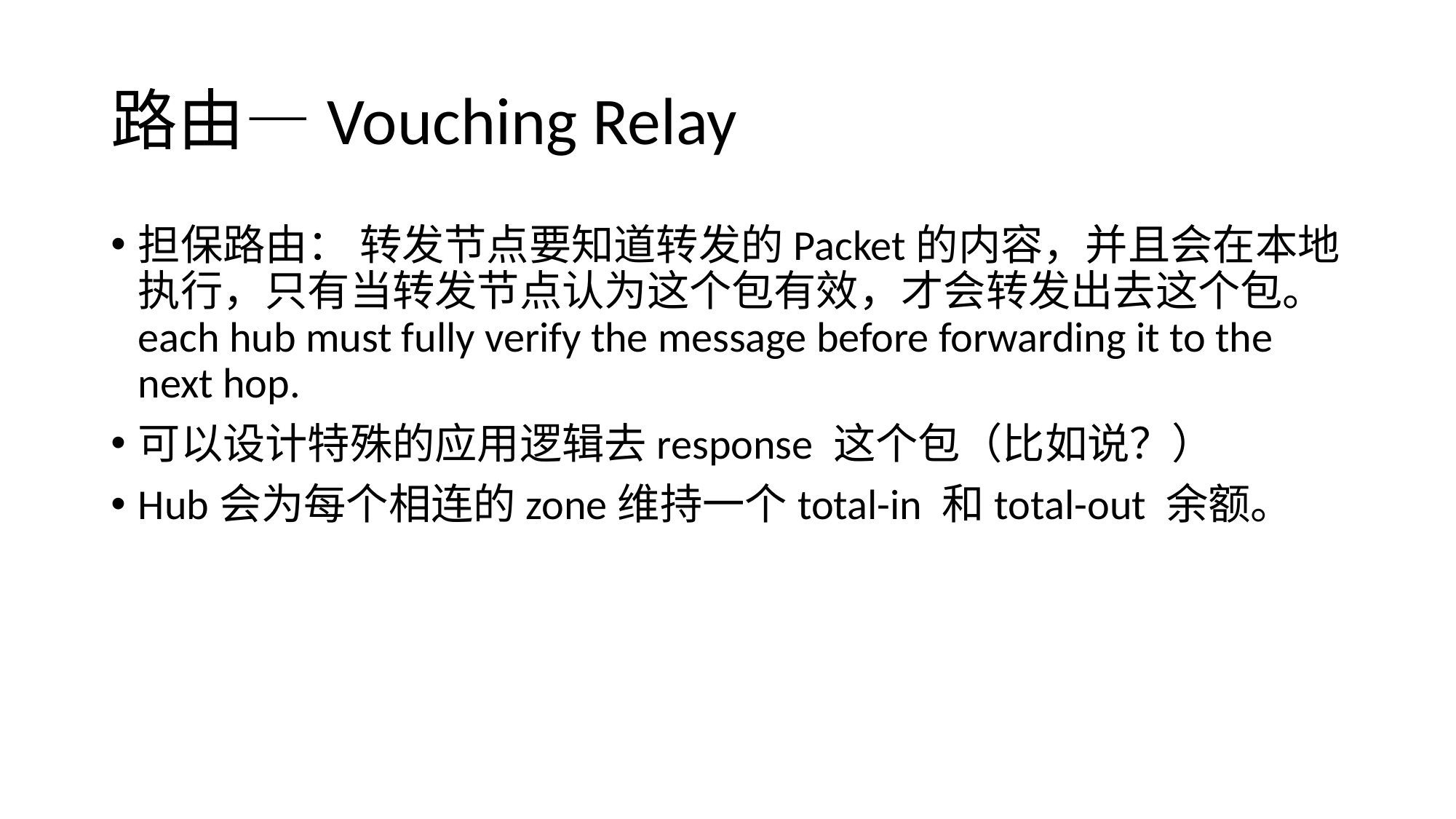

# 路由—Vouching Relay
担保路由： 转发节点要知道转发的Packet的内容，并且会在本地执行，只有当转发节点认为这个包有效，才会转发出去这个包。each hub must fully verify the message before forwarding it to the next hop.
可以设计特殊的应用逻辑去response 这个包（比如说？）
Hub会为每个相连的zone维持一个total-in 和total-out 余额。